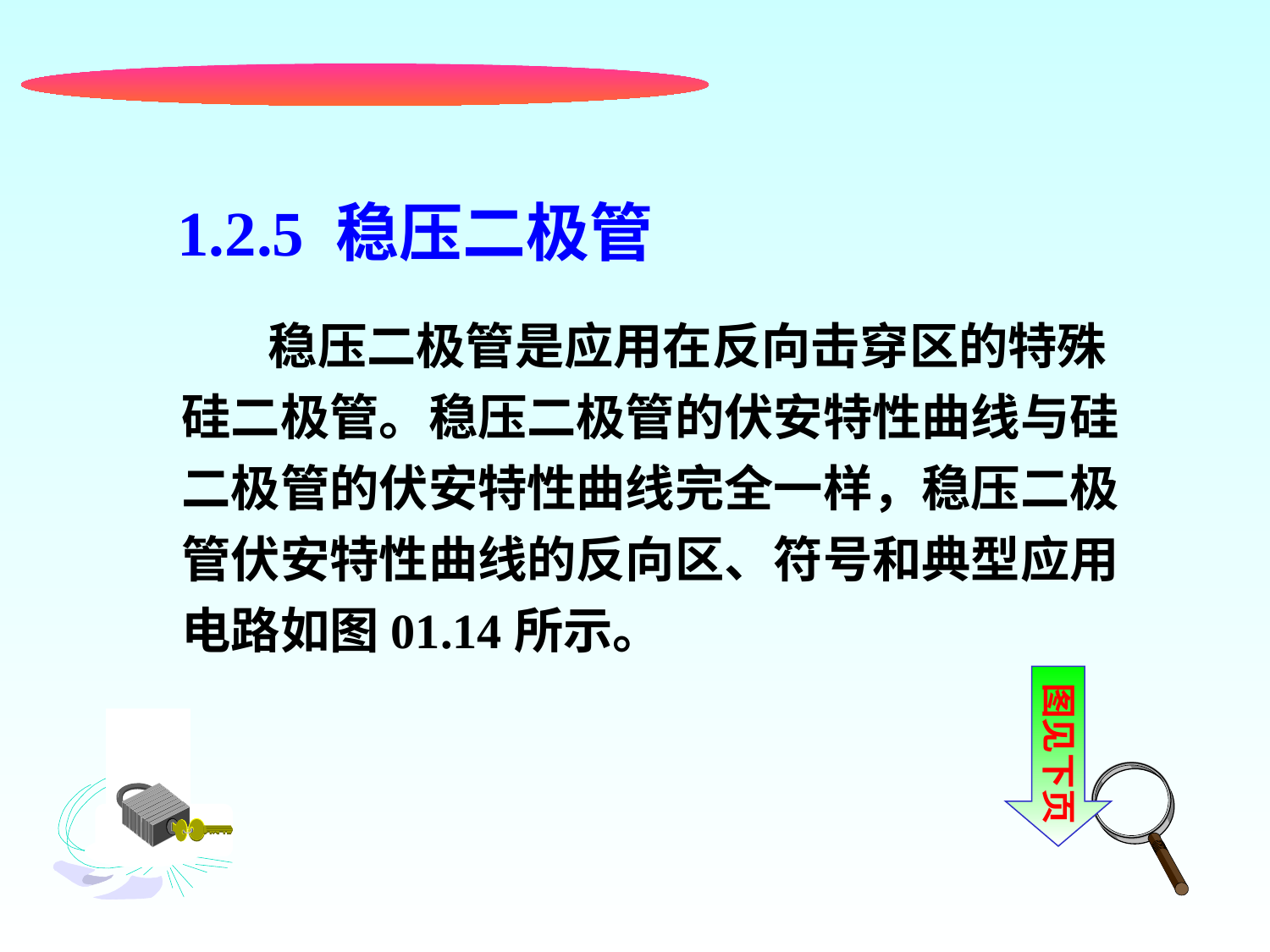

1.2.5 稳压二极管
        稳压二极管是应用在反向击穿区的特殊硅二极管。稳压二极管的伏安特性曲线与硅二极管的伏安特性曲线完全一样，稳压二极管伏安特性曲线的反向区、符号和典型应用电路如图01.14所示。

图见下页